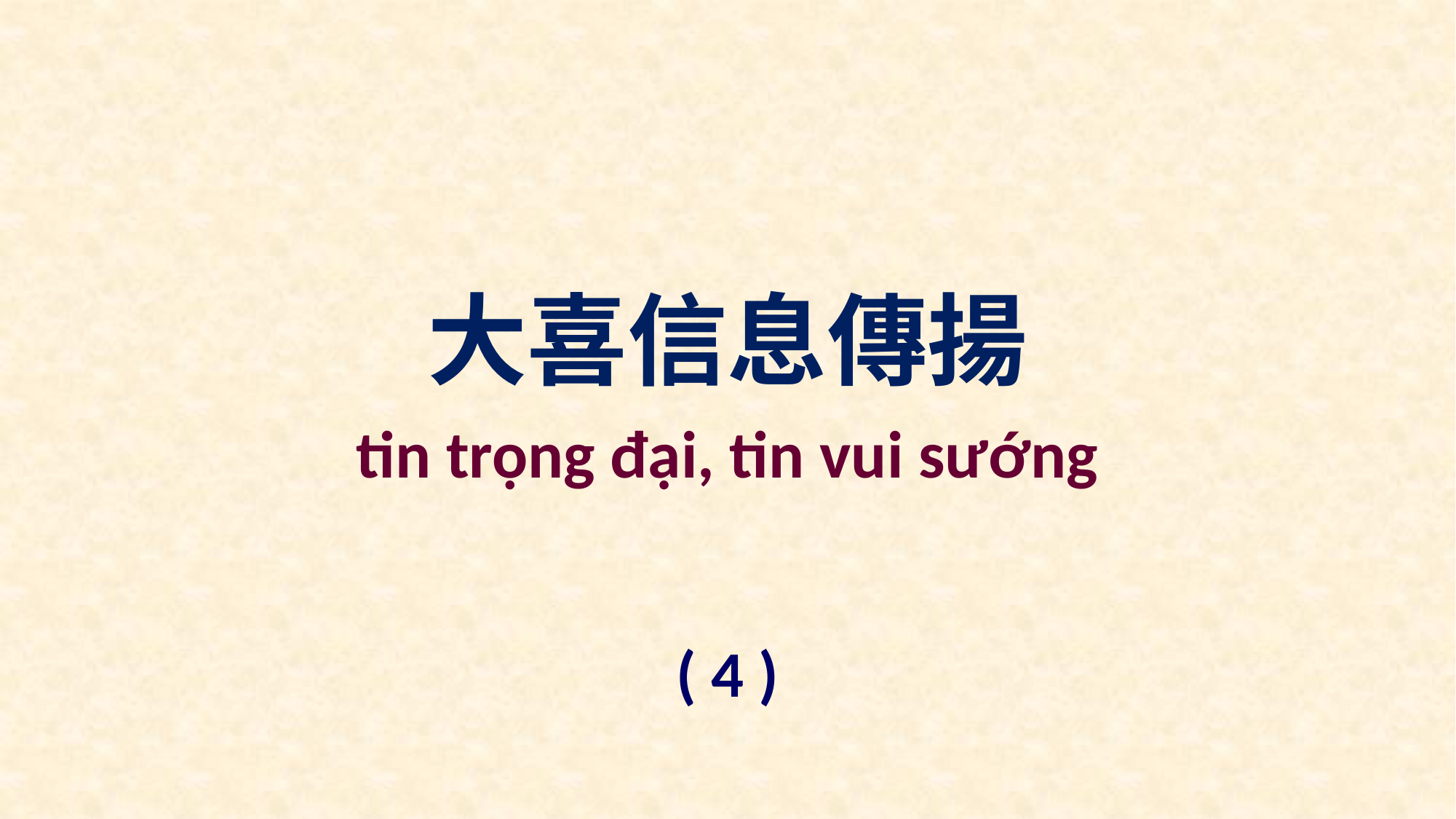

大喜信息傳揚
tin trọng đại, tin vui sướng
( 4 )